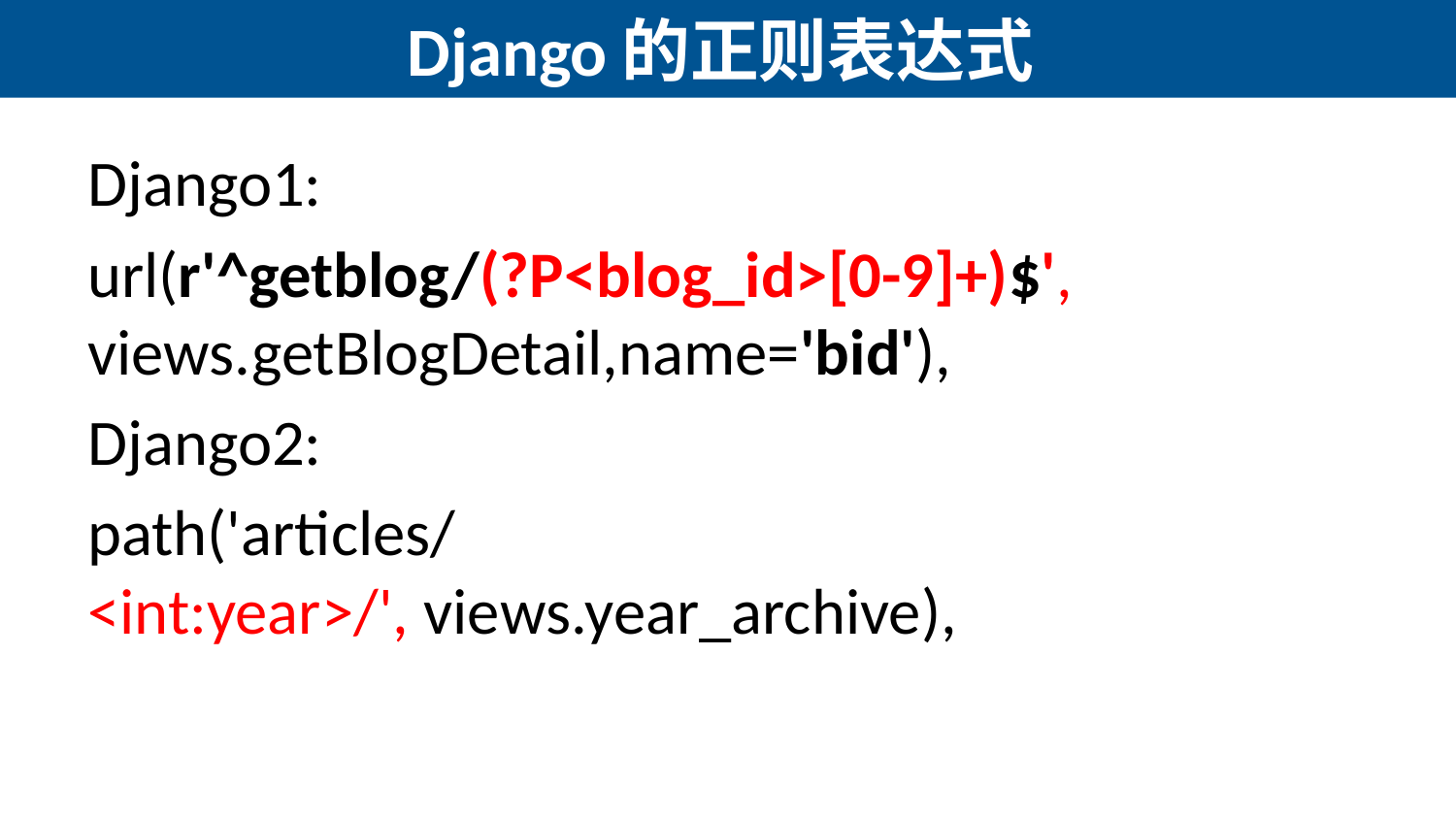

# Django的正则表达式
Django1:
url(r'^getblog/(?P<blog_id>[0-9]+)$', views.getBlogDetail,name='bid'),
Django2:
path('articles/<int:year>/', views.year_archive),